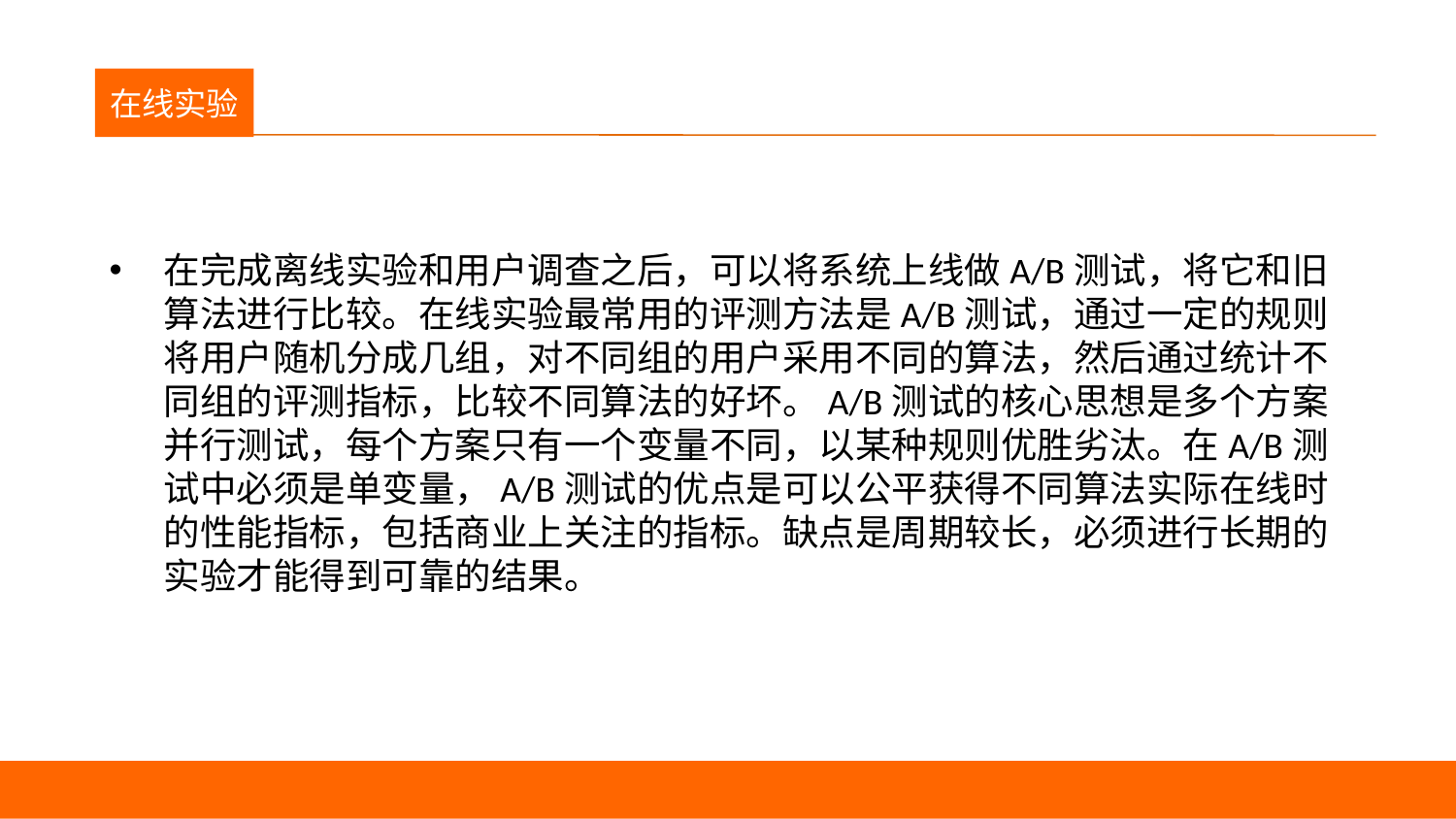

议程
在线实验

在完成离线实验和用户调查之后，可以将系统上线做A/B测试，将它和旧算法进行比较。在线实验最常用的评测方法是A/B测试，通过一定的规则将用户随机分成几组，对不同组的用户采用不同的算法，然后通过统计不同组的评测指标，比较不同算法的好坏。A/B测试的核心思想是多个方案并行测试，每个方案只有一个变量不同，以某种规则优胜劣汰。在A/B测试中必须是单变量，A/B测试的优点是可以公平获得不同算法实际在线时的性能指标，包括商业上关注的指标。缺点是周期较长，必须进行长期的实验才能得到可靠的结果。